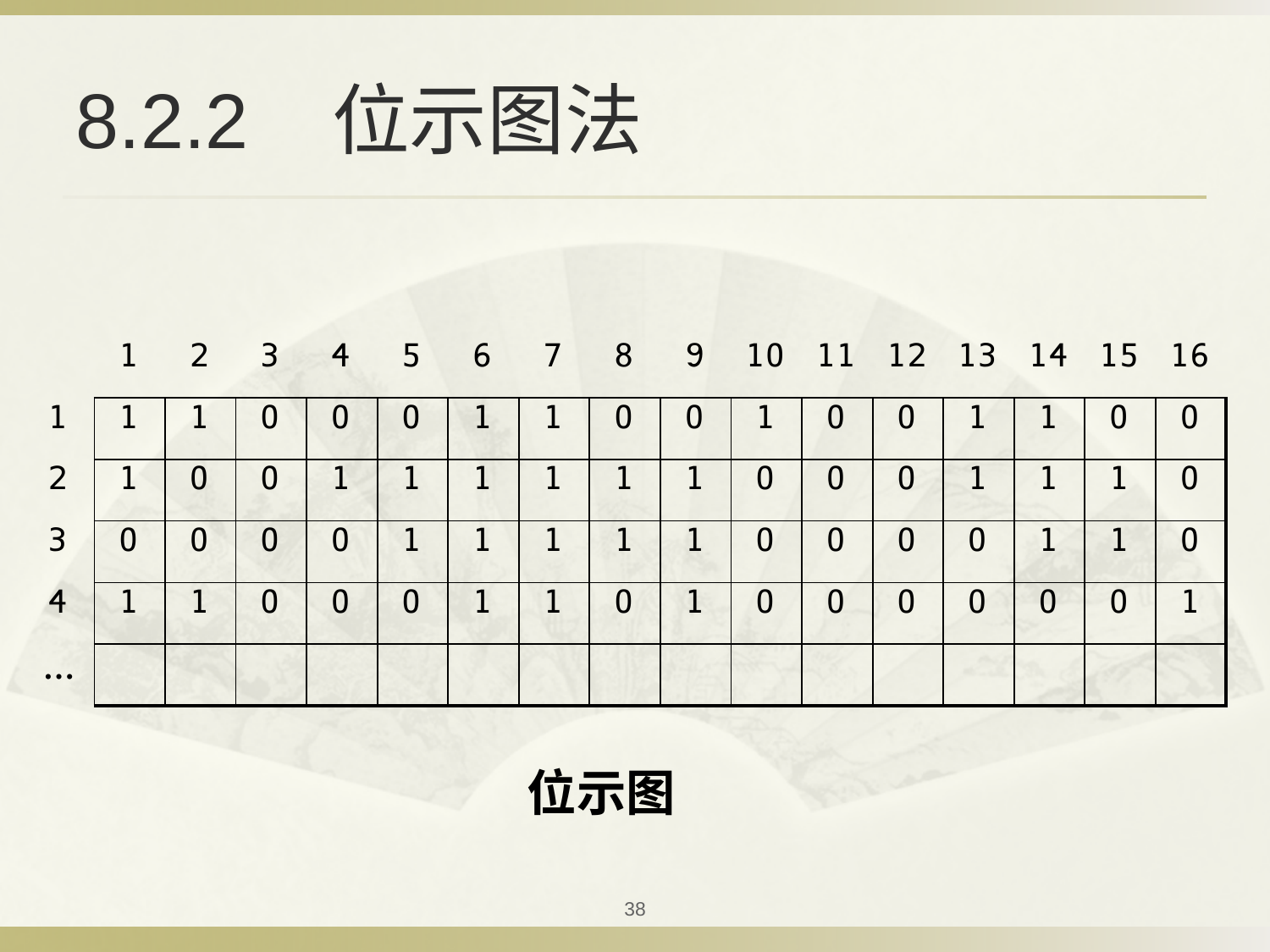

# 8.2.2   位示图法
|  | 1 | 2 | 3 | 4 | 5 | 6 | 7 | 8 | 9 | 10 | 11 | 12 | 13 | 14 | 15 | 16 |
| --- | --- | --- | --- | --- | --- | --- | --- | --- | --- | --- | --- | --- | --- | --- | --- | --- |
| 1 | 1 | 1 | 0 | 0 | 0 | 1 | 1 | 0 | 0 | 1 | 0 | 0 | 1 | 1 | 0 | 0 |
| 2 | 1 | 0 | 0 | 1 | 1 | 1 | 1 | 1 | 1 | 0 | 0 | 0 | 1 | 1 | 1 | 0 |
| 3 | 0 | 0 | 0 | 0 | 1 | 1 | 1 | 1 | 1 | 0 | 0 | 0 | 0 | 1 | 1 | 0 |
| 4 | 1 | 1 | 0 | 0 | 0 | 1 | 1 | 0 | 1 | 0 | 0 | 0 | 0 | 0 | 0 | 1 |
| … |  |  |  |  |  |  |  |  |  |  |  |  |  |  |  |  |
   位示图
38